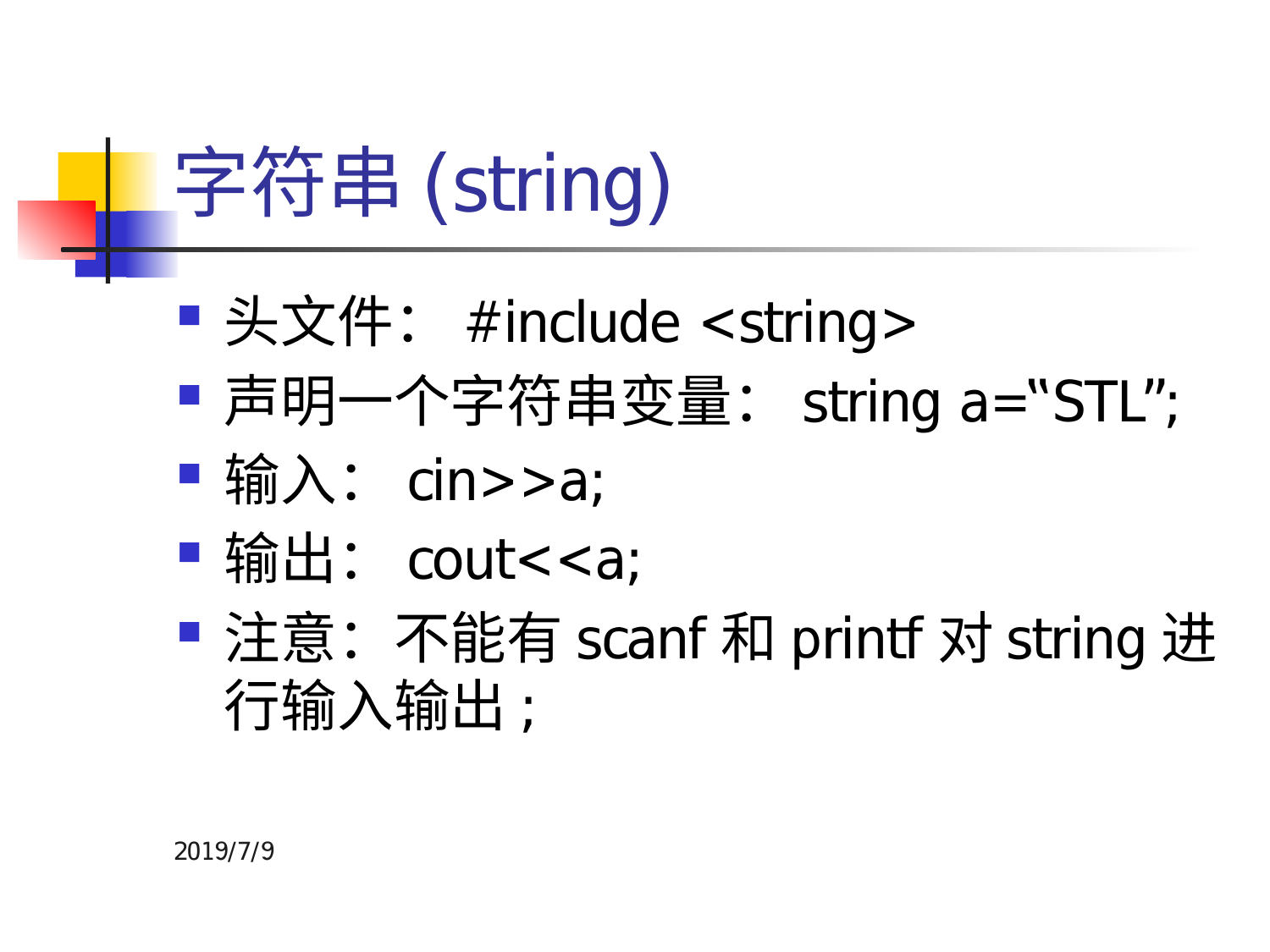

# 字符串(string)
头文件：#include <string>
声明一个字符串变量：string a=“STL”;
输入：cin>>a;
输出：cout<<a;
注意：不能有scanf和printf对string进行输入输出;
2019/7/9